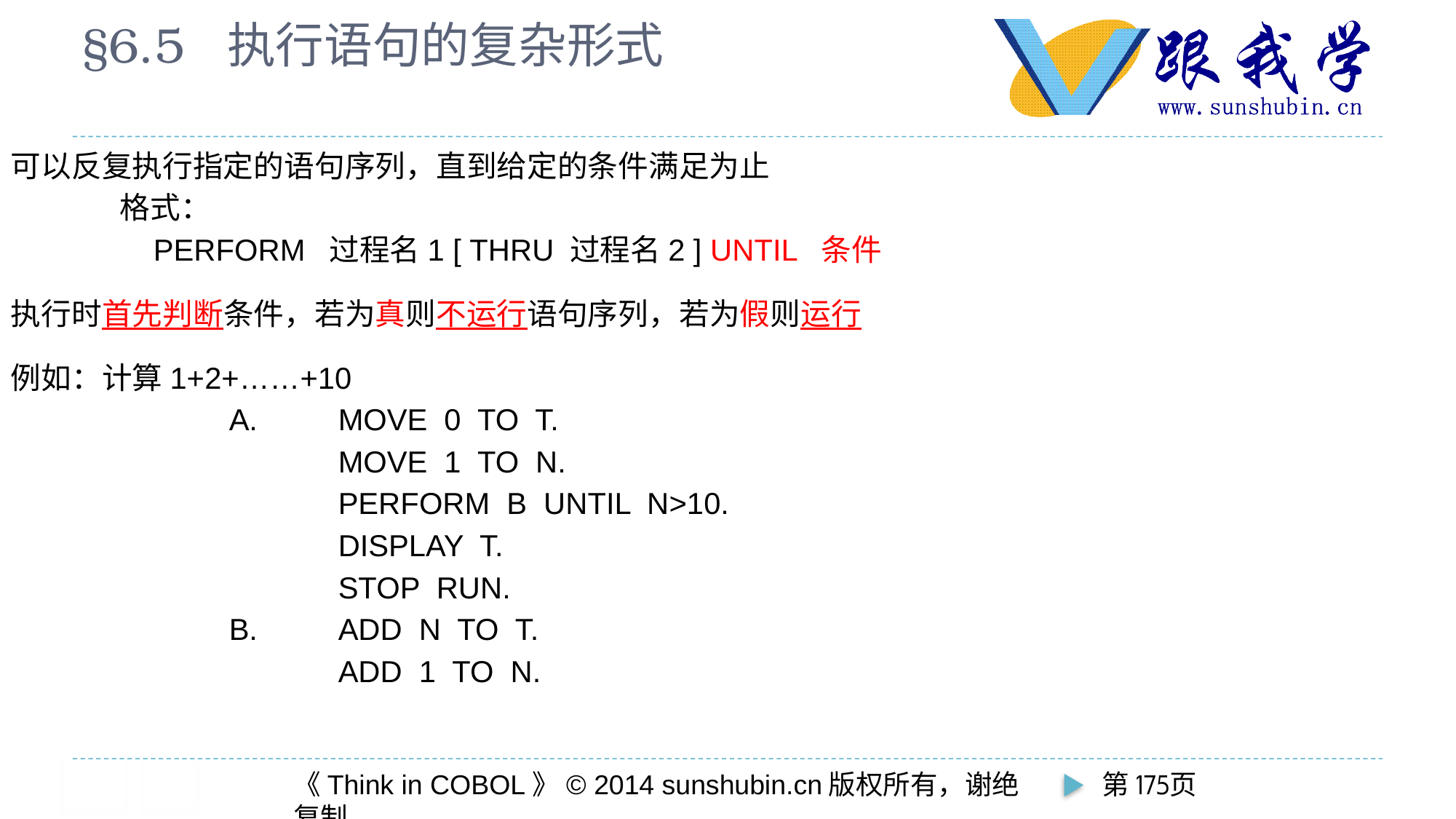

# §6.5  执行语句的复杂形式
可以反复执行指定的语句序列，直到给定的条件满足为止
	格式：
	    PERFORM  过程名1 [ THRU 过程名2 ] UNTIL  条件

执行时首先判断条件，若为真则不运行语句序列，若为假则运行

例如：计算1+2+……+10
		A.	MOVE  0  TO  T.
			MOVE  1  TO  N.
			PERFORM  B  UNTIL  N>10.
			DISPLAY  T.
			STOP  RUN.
		B.	ADD  N  TO  T.
			ADD  1  TO  N.